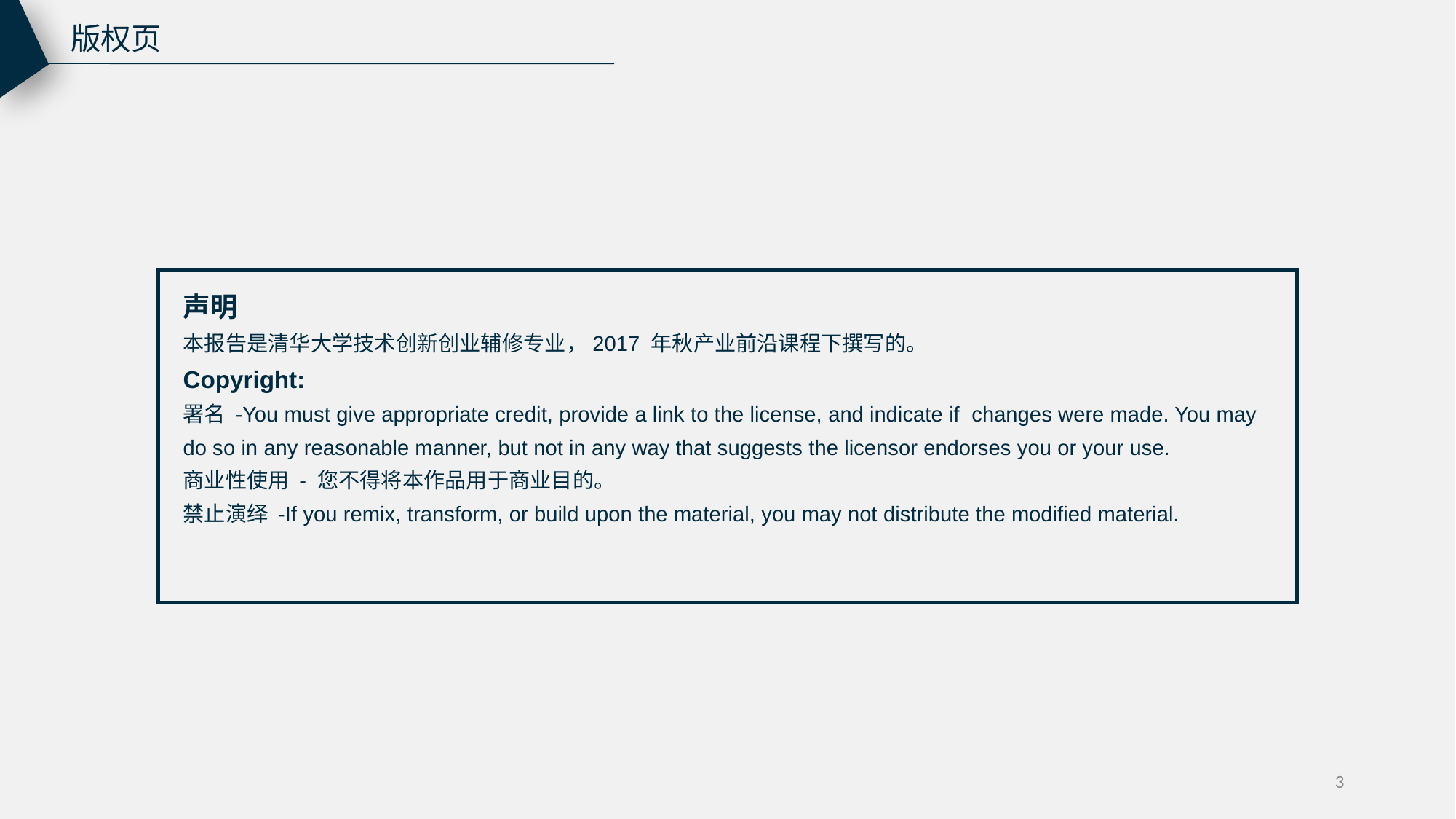

版权页

声明
本报告是清华大学技术创新创业辅修专业，2017 年秋产业前沿课程下撰写的。
Copyright:
署名 -You must give appropriate credit, provide a link to the license, and indicate if  changes were made. You may do so in any reasonable manner, but not in any way that suggests the licensor endorses you or your use.
商业性使用 - 您不得将本作品用于商业目的。
禁止演绎 -If you remix, transform, or build upon the material, you may not distribute the modified material.
3